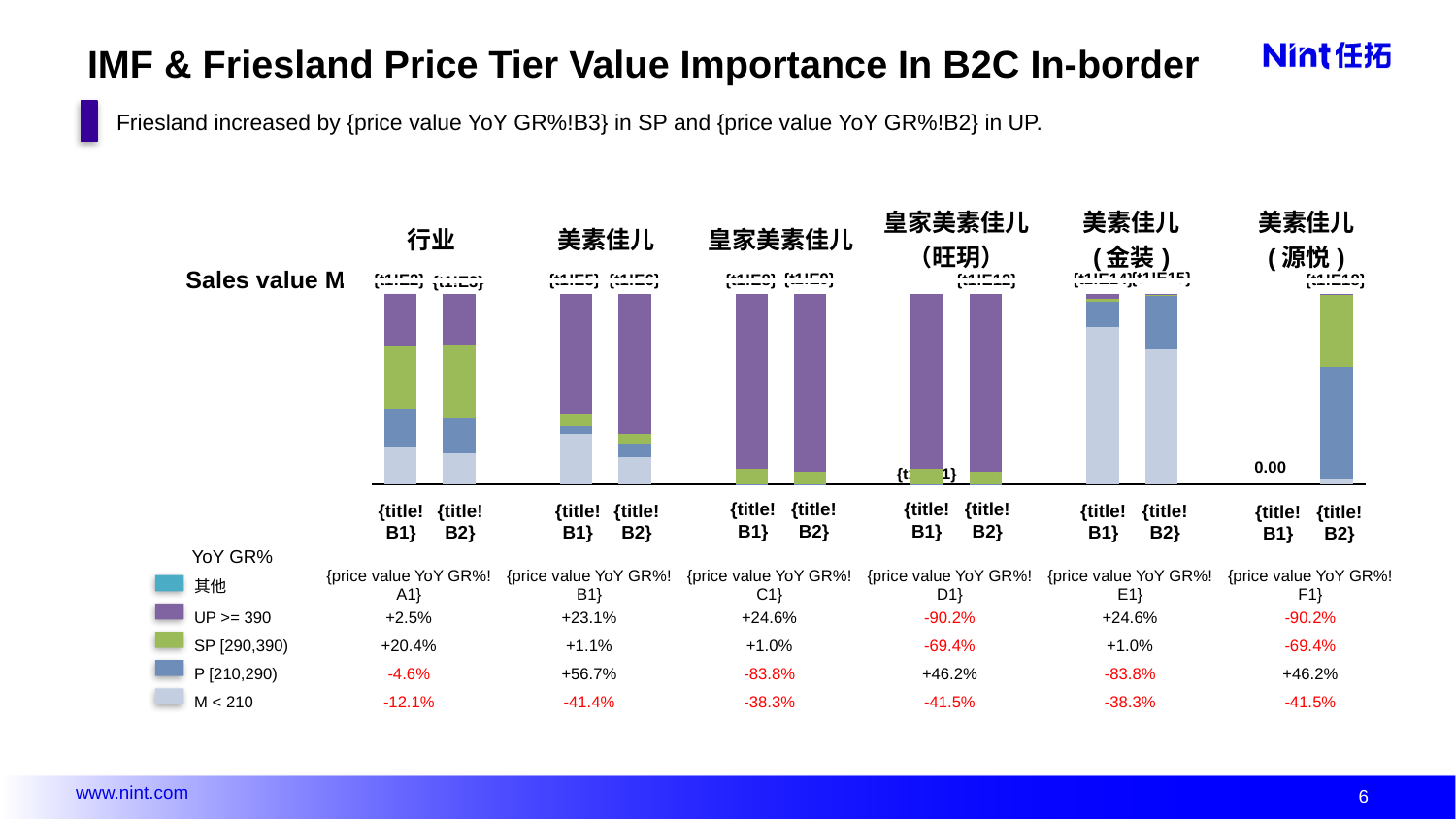

# IMF & Friesland Price Tier Value Importance In B2C In-border
Friesland increased by {price value YoY GR%!B3} in SP and {price value YoY GR%!B2} in UP.
| 行业 | 美素佳儿 | 皇家美素佳儿 | 皇家美素佳儿 （旺玥） | 美素佳儿 (金装) | 美素佳儿 (源悦) |
| --- | --- | --- | --- | --- | --- |
Sales value M
{t1!E15}
{t1!E14}
{t1!E9}
{t1!E5}
{t1!E6}
{t1!E18}
{t1!E8}
{t1!E2}
{t1!E12}
{t1!E3}

[unsupported chart]

{t1!E11}

0.00
{title!B1}
{title!B2}
{title!B1}
{title!B2}
{title!B1}
{title!B2}
{title!B1}
{title!B2}
{title!B1}
{title!B2}
{title!B1}
{title!B2}
YoY GR%
| 其他 | {price value YoY GR%!A1} | {price value YoY GR%!B1} | {price value YoY GR%!C1} | {price value YoY GR%!D1} | {price value YoY GR%!E1} | {price value YoY GR%!F1} |
| --- | --- | --- | --- | --- | --- | --- |
| UP >= 390 | +2.5% | +23.1% | +24.6% | -90.2% | +24.6% | -90.2% |
| SP [290,390) | +20.4% | +1.1% | +1.0% | -69.4% | +1.0% | -69.4% |
| P [210,290) | -4.6% | +56.7% | -83.8% | +46.2% | -83.8% | +46.2% |
| M < 210 | -12.1% | -41.4% | -38.3% | -41.5% | -38.3% | -41.5% |